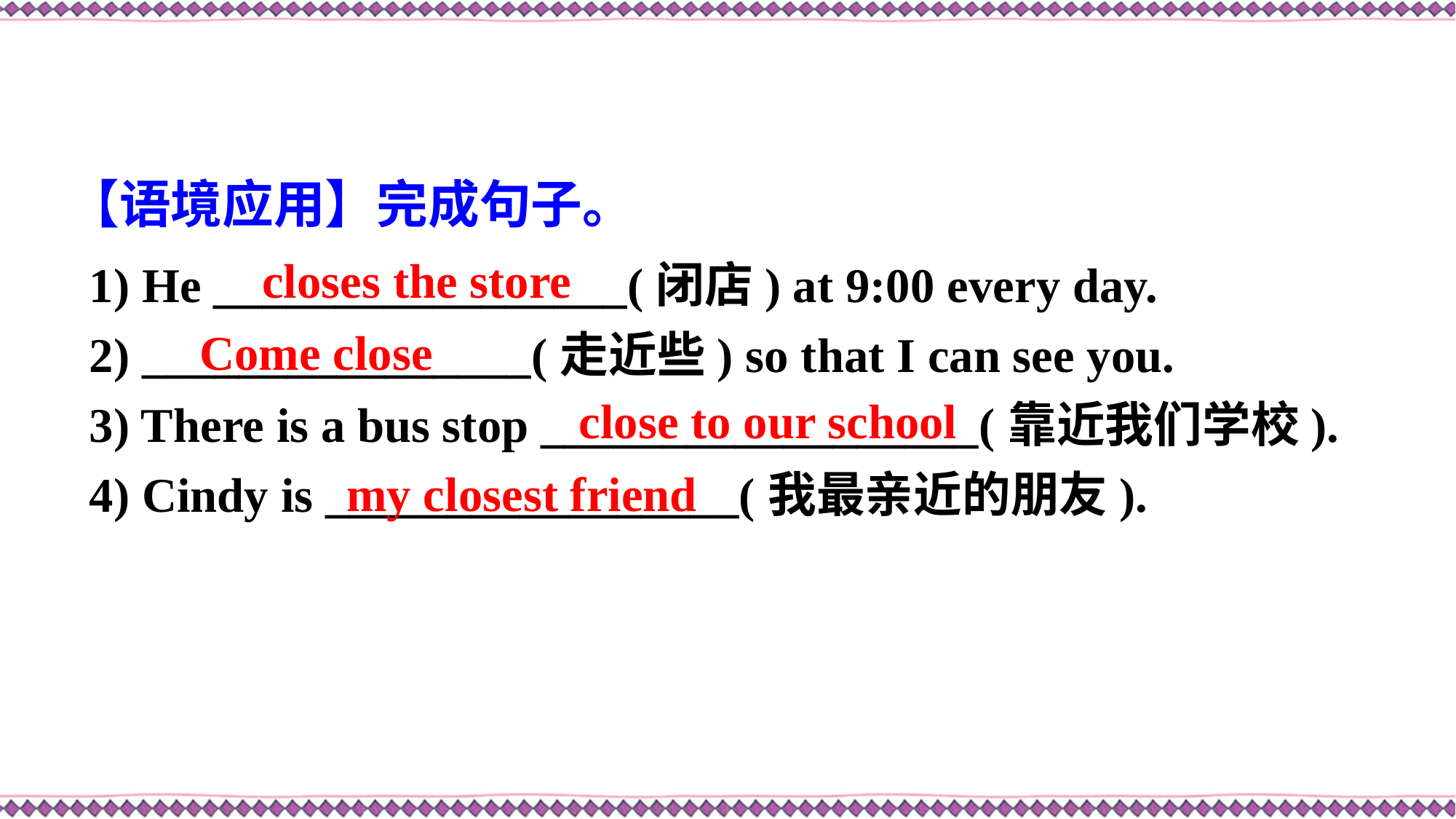

【语境应用】完成句子。
closes the store
1) He _________________(闭店) at 9:00 every day.
2) ________________(走近些) so that I can see you.
3) There is a bus stop __________________(靠近我们学校).
4) Cindy is _________________(我最亲近的朋友).
Come close
close to our school
my closest friend